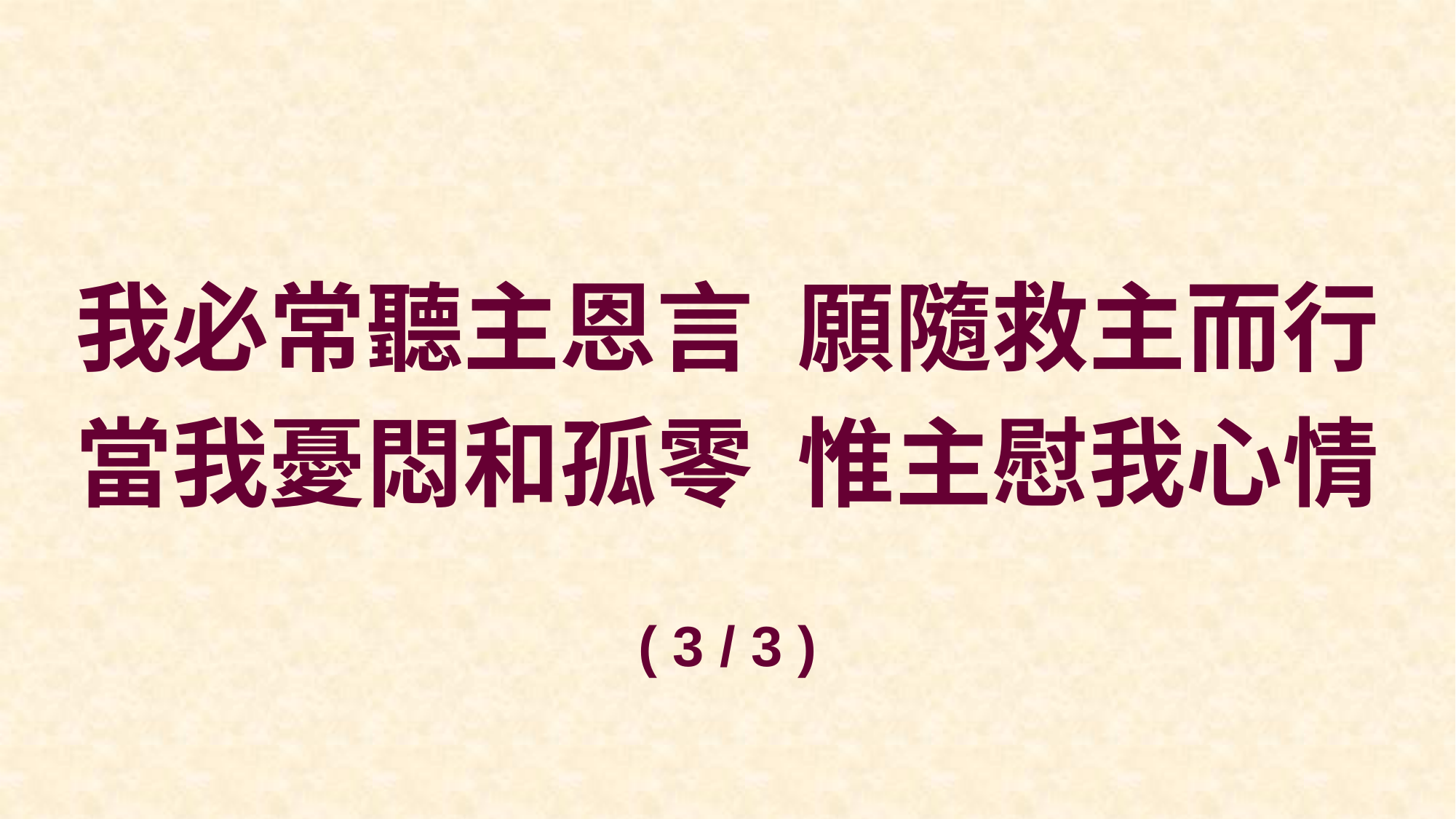

我必常聽主恩言  願隨救主而行
當我憂悶和孤零  惟主慰我心情
( 3 / 3 )